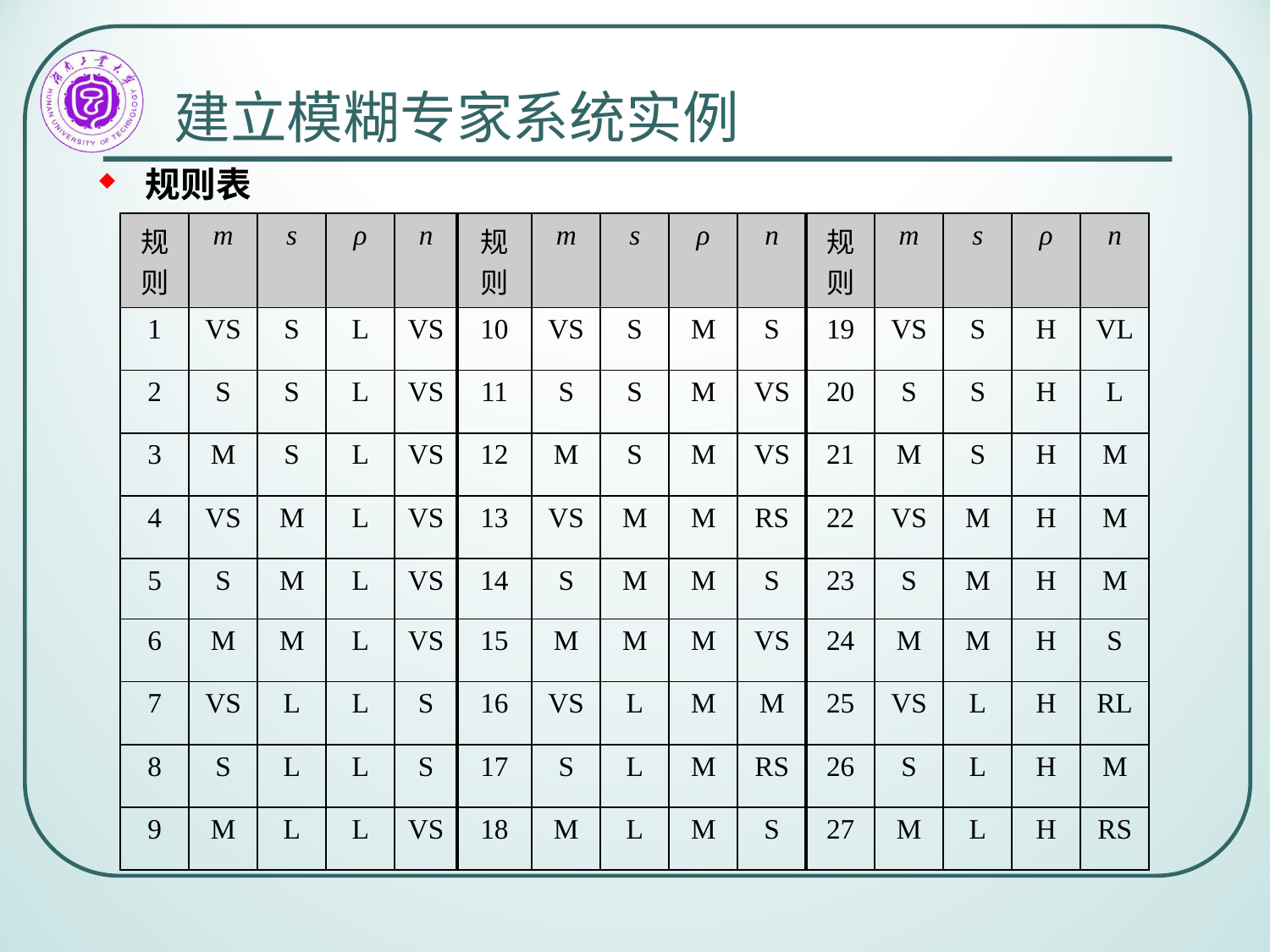

# 建立模糊专家系统实例
规则表

| 规则 | m | s | ρ | n | 规则 | m | s | ρ | n | 规则 | m | s | ρ | n |
| --- | --- | --- | --- | --- | --- | --- | --- | --- | --- | --- | --- | --- | --- | --- |
| 1 | VS | S | L | VS | 10 | VS | S | M | S | 19 | VS | S | H | VL |
| 2 | S | S | L | VS | 11 | S | S | M | VS | 20 | S | S | H | L |
| 3 | M | S | L | VS | 12 | M | S | M | VS | 21 | M | S | H | M |
| 4 | VS | M | L | VS | 13 | VS | M | M | RS | 22 | VS | M | H | M |
| 5 | S | M | L | VS | 14 | S | M | M | S | 23 | S | M | H | M |
| 6 | M | M | L | VS | 15 | M | M | M | VS | 24 | M | M | H | S |
| 7 | VS | L | L | S | 16 | VS | L | M | M | 25 | VS | L | H | RL |
| 8 | S | L | L | S | 17 | S | L | M | RS | 26 | S | L | H | M |
| 9 | M | L | L | VS | 18 | M | L | M | S | 27 | M | L | H | RS |